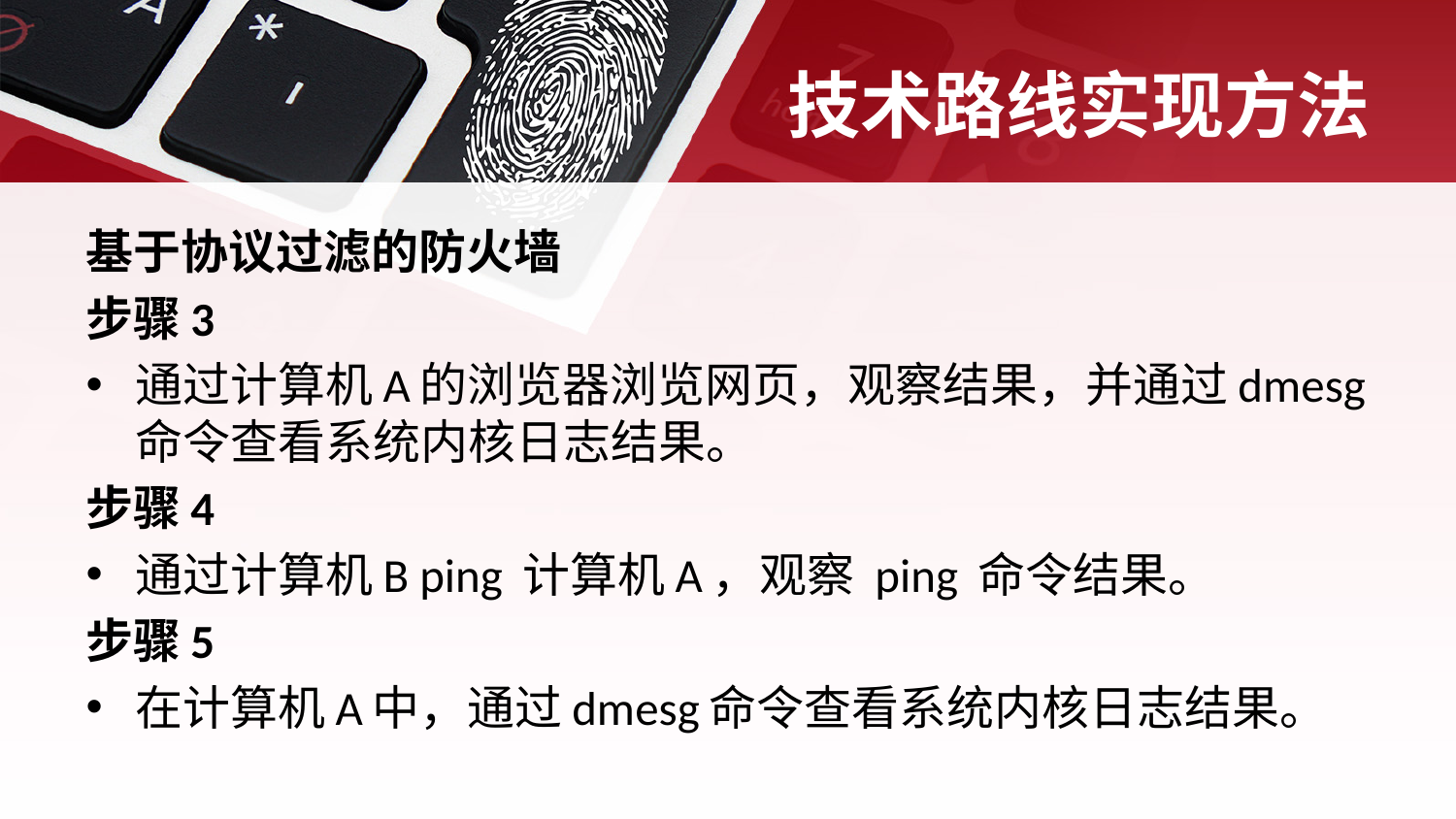

# 技术路线实现方法
基于协议过滤的防火墙
步骤3
通过计算机A的浏览器浏览网页，观察结果，并通过dmesg命令查看系统内核日志结果。
步骤4
通过计算机B ping 计算机A，观察 ping 命令结果。
步骤5
在计算机A中，通过dmesg命令查看系统内核日志结果。